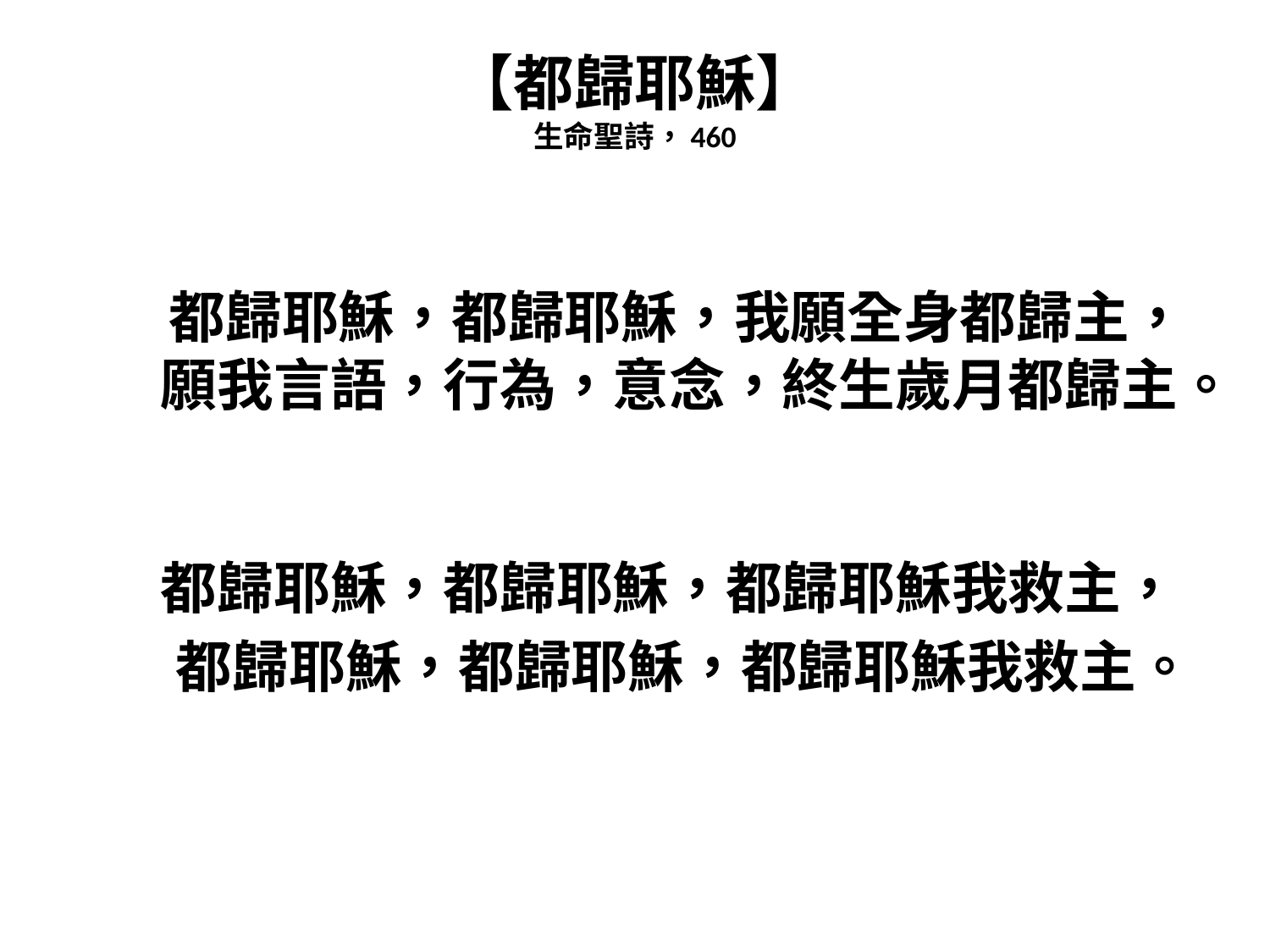

# 【都歸耶穌】 生命聖詩，460
    都歸耶穌，都歸耶穌，我願全身都歸主，
願我言語，行為，意念，終生歲月都歸主。
都歸耶穌，都歸耶穌，都歸耶穌我救主，
     都歸耶穌，都歸耶穌，都歸耶穌我救主。